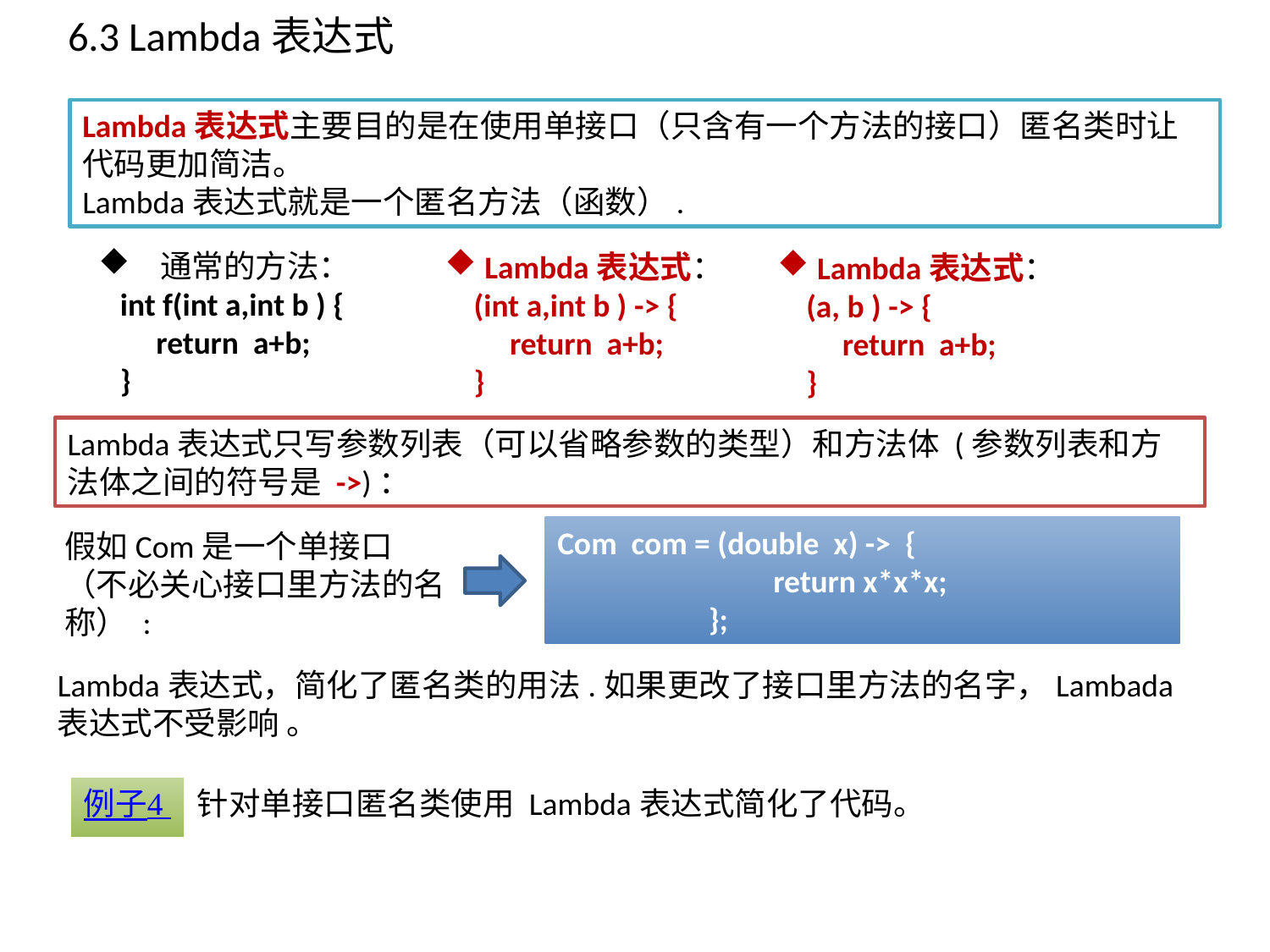

# 6.3 Lambda表达式
Lambda表达式主要目的是在使用单接口（只含有一个方法的接口）匿名类时让代码更加简洁。
Lambda表达式就是一个匿名方法（函数）.
  通常的方法：
   int f(int a,int b ) {
        return  a+b;
   }
Lambda表达式：
    (int a,int b ) -> {
         return  a+b;
    }
Lambda表达式：
    (a, b ) -> {
         return  a+b;
    }
Lambda表达式只写参数列表（可以省略参数的类型）和方法体 (参数列表和方法体之间的符号是 ->)：
Com  com = (double  x) ->  {
                              return x*x*x;
                     };
假如Com是一个单接口（不必关心接口里方法的名称） :

Lambda表达式，简化了匿名类的用法.如果更改了接口里方法的名字，Lambada表达式不受影响 。
例子4
针对单接口匿名类使用 Lambda表达式简化了代码。